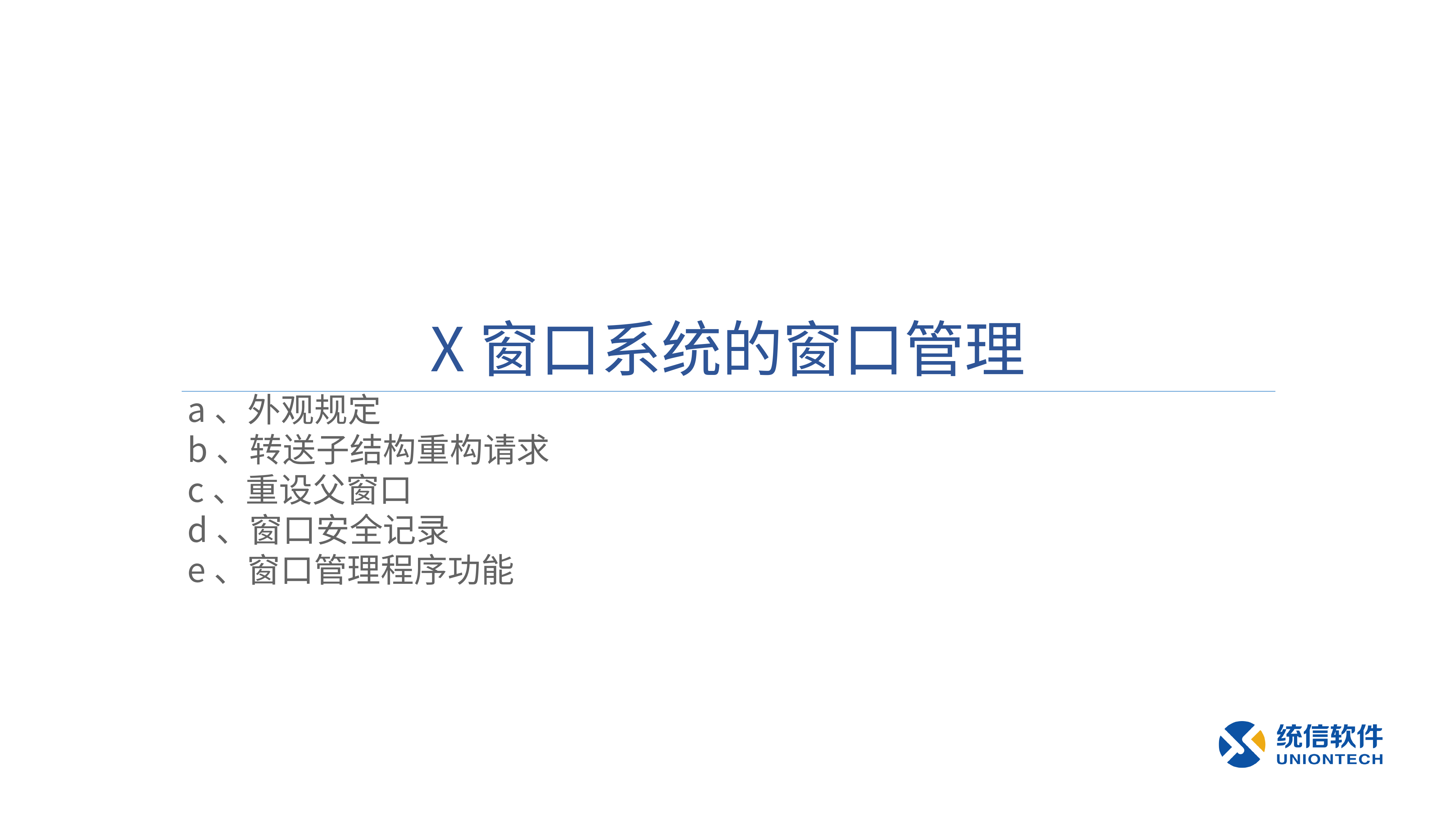

# X窗口系统的窗口管理
a、外观规定
b、转送子结构重构请求
c、重设父窗口
d、窗口安全记录
e、窗口管理程序功能